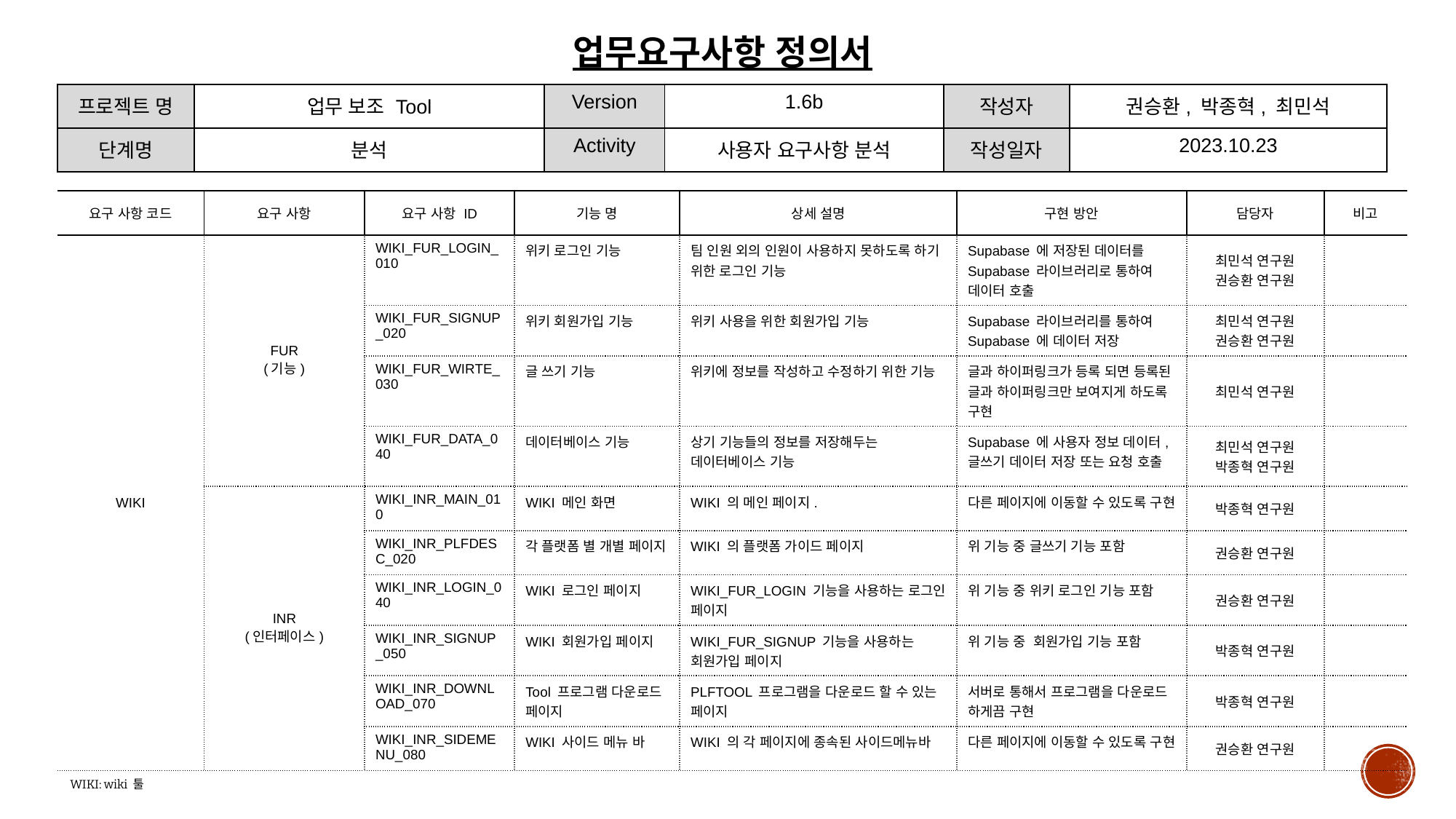

# 업무요구사항 정의서
| 프로젝트 명 | 업무 보조 Tool | Version | 1.6b | 작성자 | 권승환, 박종혁, 최민석 |
| --- | --- | --- | --- | --- | --- |
| 단계명 | 분석 | Activity | 사용자 요구사항 분석 | 작성일자 | 2023.10.23 |
| 요구 사항 코드 | 요구 사항 | 요구 사항 ID | 기능 명 | 상세 설명 | 구현 방안 | 담당자 | 비고 |
| --- | --- | --- | --- | --- | --- | --- | --- |
| WIKI | FUR (기능) | WIKI\_FUR\_LOGIN\_010 | 위키 로그인 기능 | 팀 인원 외의 인원이 사용하지 못하도록 하기 위한 로그인 기능 | Supabase 에 저장된 데이터를 Supabase 라이브러리로 통하여 데이터 호출 | 최민석 연구원 권승환 연구원 |  |
|  |  | WIKI\_FUR\_SIGNUP\_020 | 위키 회원가입 기능 | 위키 사용을 위한 회원가입 기능 | Supabase 라이브러리를 통하여 Supabase 에 데이터 저장 | 최민석 연구원 권승환 연구원 |  |
|  |  | WIKI\_FUR\_WIRTE\_030 | 글 쓰기 기능 | 위키에 정보를 작성하고 수정하기 위한 기능 | 글과 하이퍼링크가 등록 되면 등록된 글과 하이퍼링크만 보여지게 하도록 구현 | 최민석 연구원 |  |
|  |  | WIKI\_FUR\_DATA\_040 | 데이터베이스 기능 | 상기 기능들의 정보를 저장해두는 데이터베이스 기능 | Supabase 에 사용자 정보 데이터, 글쓰기 데이터 저장 또는 요청 호출 | 최민석 연구원 박종혁 연구원 |  |
|  | INR (인터페이스) | WIKI\_INR\_MAIN\_010 | WIKI 메인 화면 | WIKI 의 메인 페이지. | 다른 페이지에 이동할 수 있도록 구현 | 박종혁 연구원 |  |
|  |  | WIKI\_INR\_PLFDESC\_020 | 각 플랫폼 별 개별 페이지 | WIKI 의 플랫폼 가이드 페이지 | 위 기능 중 글쓰기 기능 포함 | 권승환 연구원 |  |
|  |  | WIKI\_INR\_LOGIN\_040 | WIKI 로그인 페이지 | WIKI\_FUR\_LOGIN 기능을 사용하는 로그인 페이지 | 위 기능 중 위키 로그인 기능 포함 | 권승환 연구원 |  |
|  |  | WIKI\_INR\_SIGNUP\_050 | WIKI 회원가입 페이지 | WIKI\_FUR\_SIGNUP 기능을 사용하는 회원가입 페이지 | 위 기능 중 회원가입 기능 포함 | 박종혁 연구원 |  |
|  |  | WIKI\_INR\_DOWNLOAD\_070 | Tool 프로그램 다운로드 페이지 | PLFTOOL 프로그램을 다운로드 할 수 있는 페이지 | 서버로 통해서 프로그램을 다운로드 하게끔 구현 | 박종혁 연구원 |  |
|  |  | WIKI\_INR\_SIDEMENU\_080 | WIKI 사이드 메뉴 바 | WIKI 의 각 페이지에 종속된 사이드메뉴바 | 다른 페이지에 이동할 수 있도록 구현 | 권승환 연구원 |  |
WIKI: wiki 툴